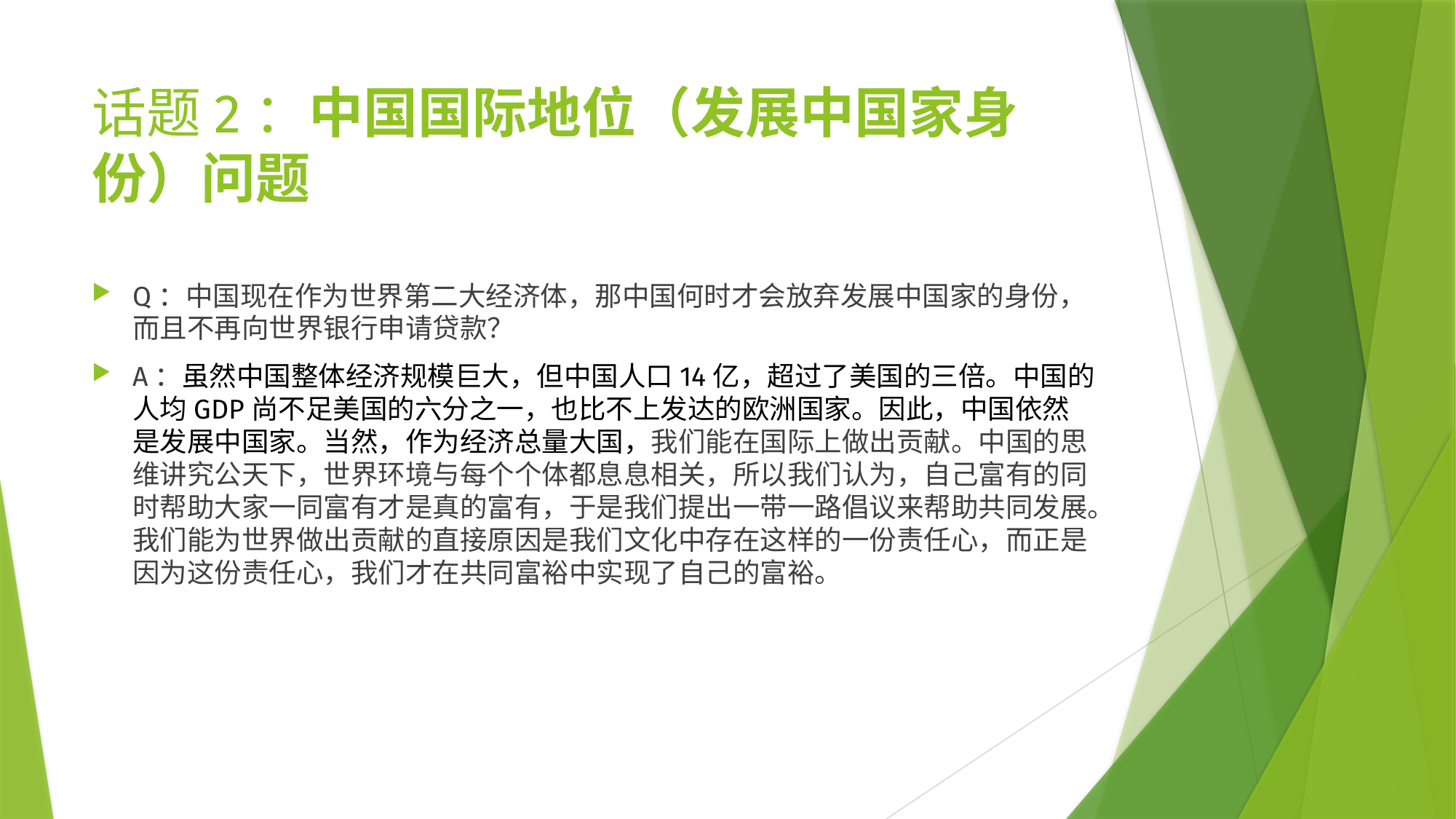

# 话题2：中国国际地位（发展中国家身份）问题
Q：中国现在作为世界第二大经济体，那中国何时才会放弃发展中国家的身份，而且不再向世界银行申请贷款？
A：虽然中国整体经济规模巨大，但中国人口14亿，超过了美国的三倍。中国的人均GDP尚不足美国的六分之一，也比不上发达的欧洲国家。因此，中国依然是发展中国家。当然，作为经济总量大国，我们能在国际上做出贡献。中国的思维讲究公天下，世界环境与每个个体都息息相关，所以我们认为，自己富有的同时帮助大家一同富有才是真的富有，于是我们提出一带一路倡议来帮助共同发展。我们能为世界做出贡献的直接原因是我们文化中存在这样的一份责任心，而正是因为这份责任心，我们才在共同富裕中实现了自己的富裕。